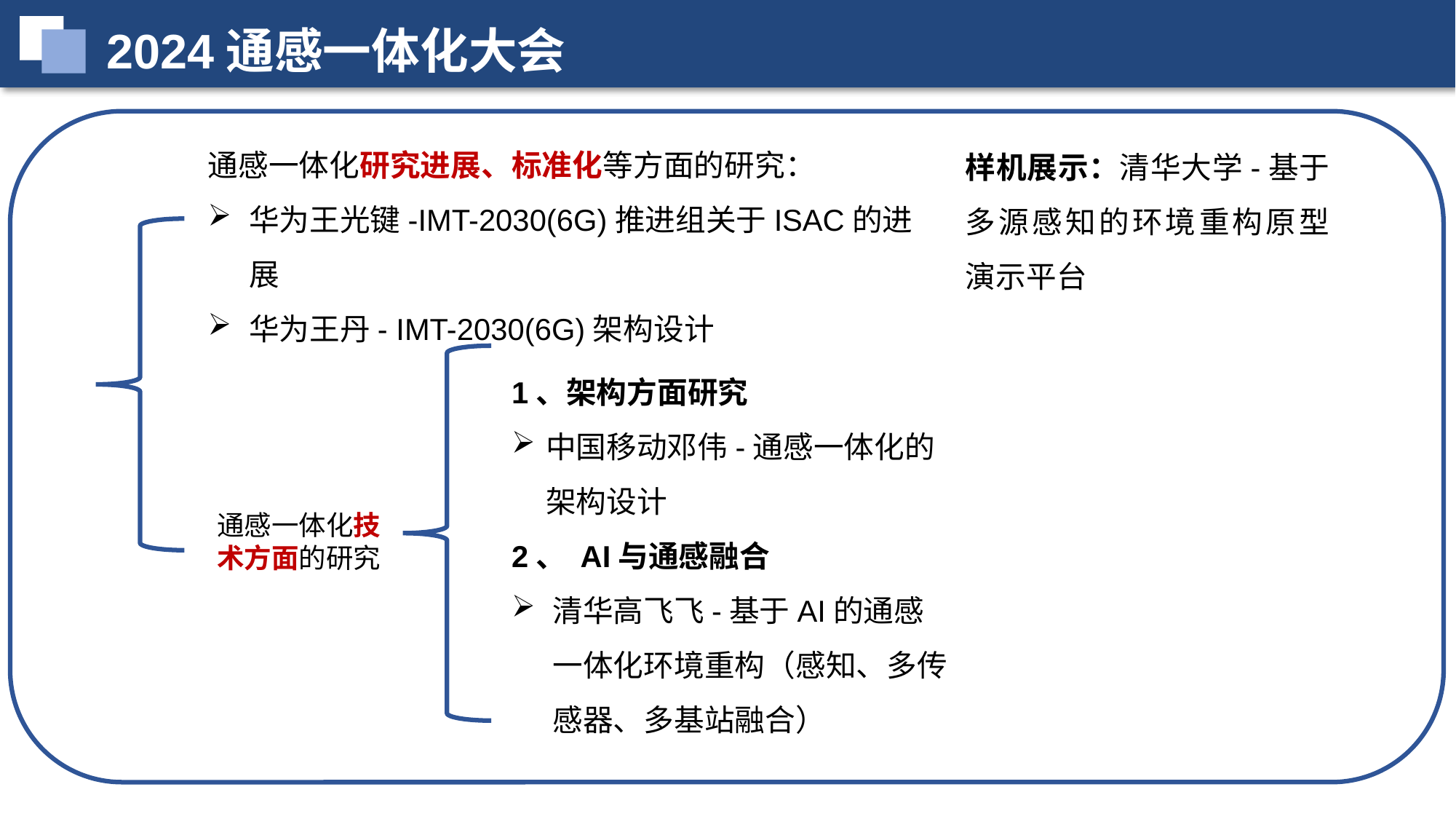

2024通感一体化大会

通感一体化研究进展、标准化等方面的研究：
华为王光键-IMT-2030(6G)推进组关于ISAC的进展
华为王丹- IMT-2030(6G)架构设计
样机展示：清华大学-基于多源感知的环境重构原型演示平台

1、架构方面研究
中国移动邓伟-通感一体化的架构设计
2、 AI与通感融合
清华高飞飞-基于AI的通感一体化环境重构（感知、多传感器、多基站融合）

通感一体化技术方面的研究